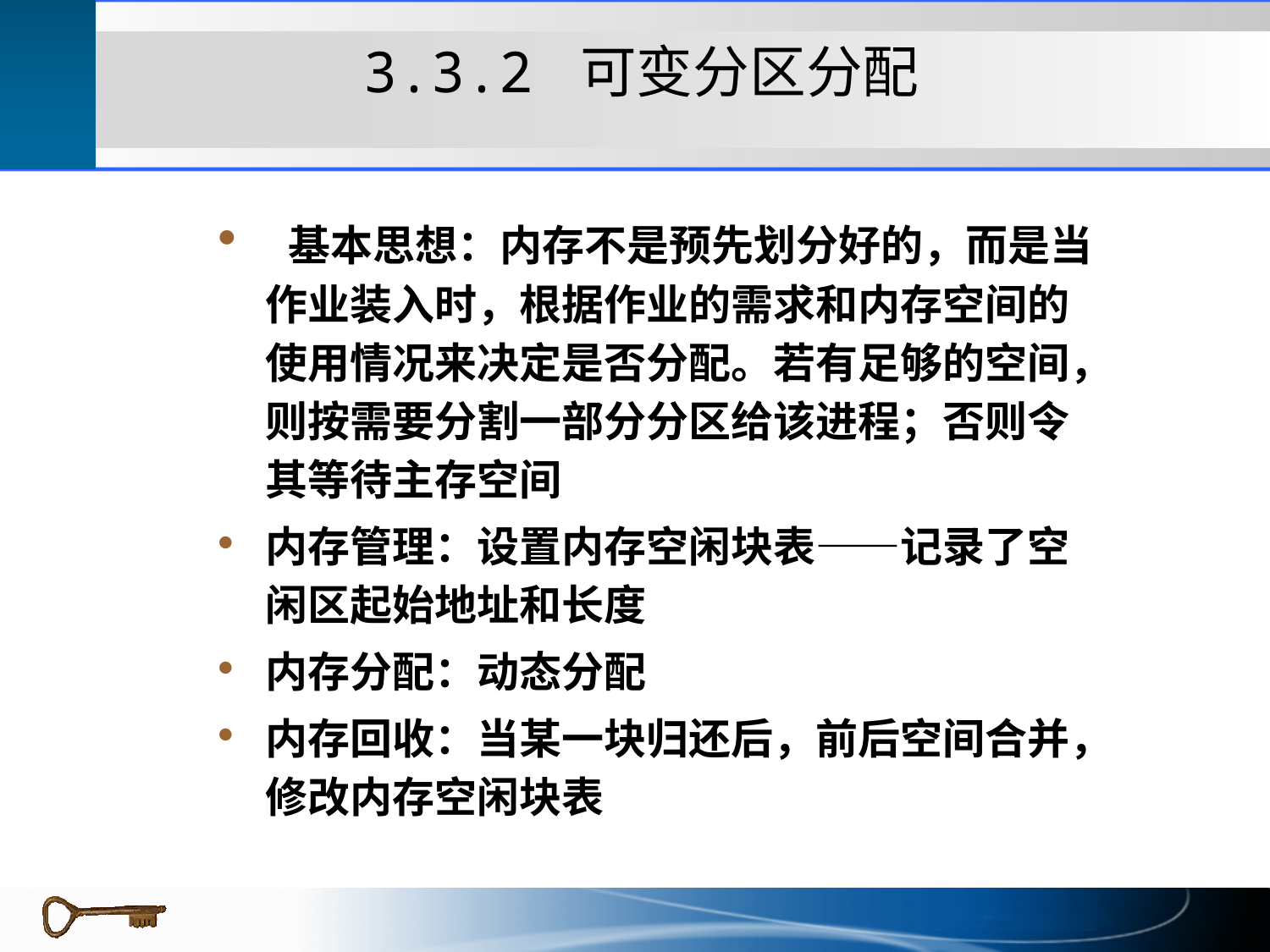

3.3.2 可变分区分配
 基本思想：内存不是预先划分好的，而是当作业装入时，根据作业的需求和内存空间的使用情况来决定是否分配。若有足够的空间，则按需要分割一部分分区给该进程；否则令其等待主存空间
内存管理：设置内存空闲块表——记录了空闲区起始地址和长度
内存分配：动态分配
内存回收：当某一块归还后，前后空间合并，修改内存空闲块表